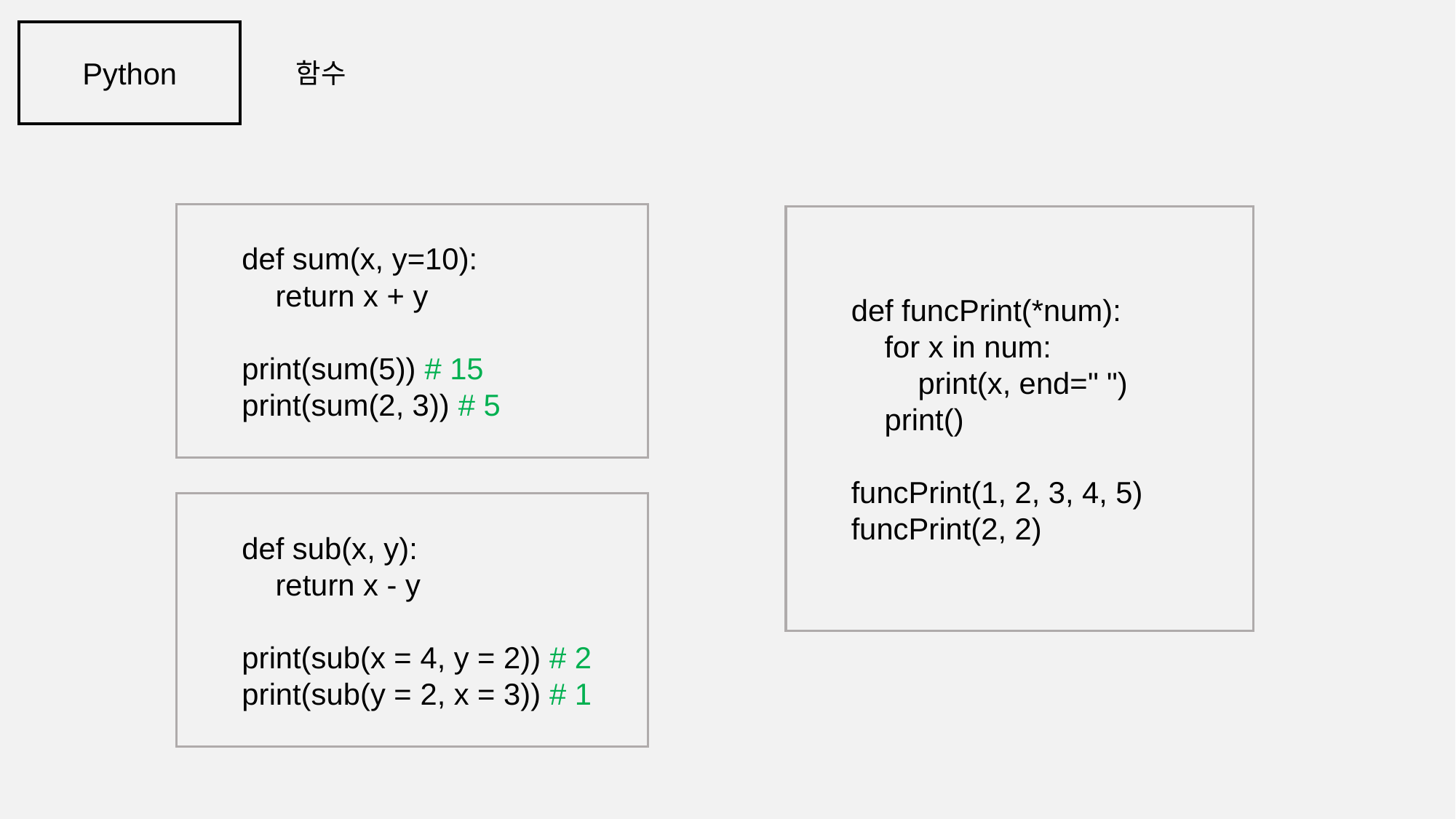

Python
함수
def sum(x, y=10):
    return x + y

print(sum(5)) # 15
print(sum(2, 3)) # 5
def funcPrint(*num):
    for x in num:
        print(x, end=" ")
    print()

funcPrint(1, 2, 3, 4, 5)
funcPrint(2, 2)
   '"
def sub(x, y):
    return x - y

print(sub(x = 4, y = 2)) # 2
print(sub(y = 2, x = 3)) # 1